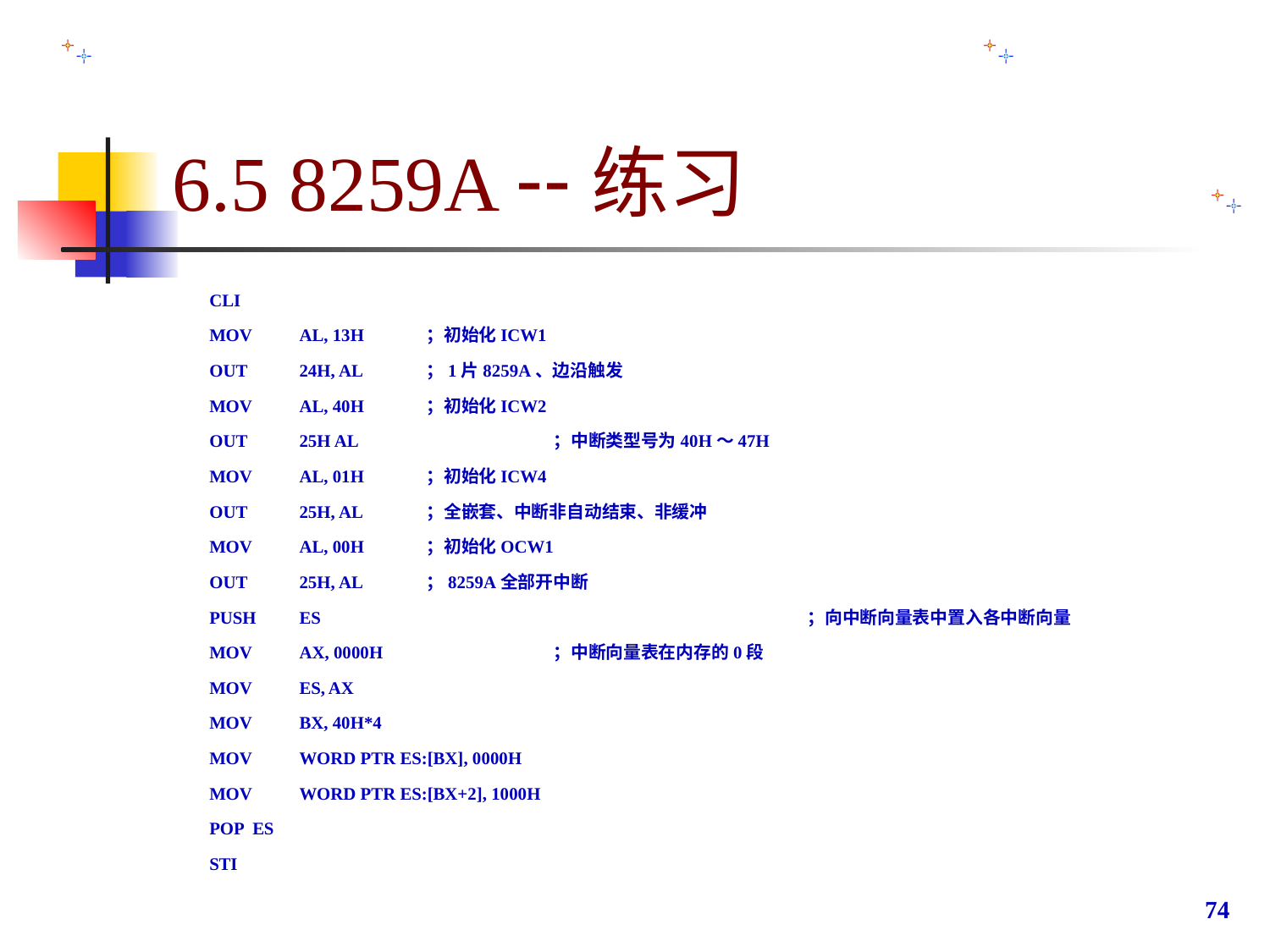

# 6.5 8259A --练习
CLI
MOV	AL, 13H	；初始化ICW1
OUT	24H, AL	；1片8259A、边沿触发
MOV	AL, 40H	；初始化ICW2
OUT	25H AL		；中断类型号为40H～47H
MOV	AL, 01H	；初始化ICW4
OUT	25H, AL	；全嵌套、中断非自动结束、非缓冲
MOV	AL, 00H	；初始化OCW1
OUT	25H, AL	；8259A全部开中断
PUSH	ES				；向中断向量表中置入各中断向量
MOV	AX, 0000H 		；中断向量表在内存的0段
MOV	ES, AX
MOV	BX, 40H*4
MOV	WORD PTR ES:[BX], 0000H
MOV	WORD PTR ES:[BX+2], 1000H
POP  ES
STI
74